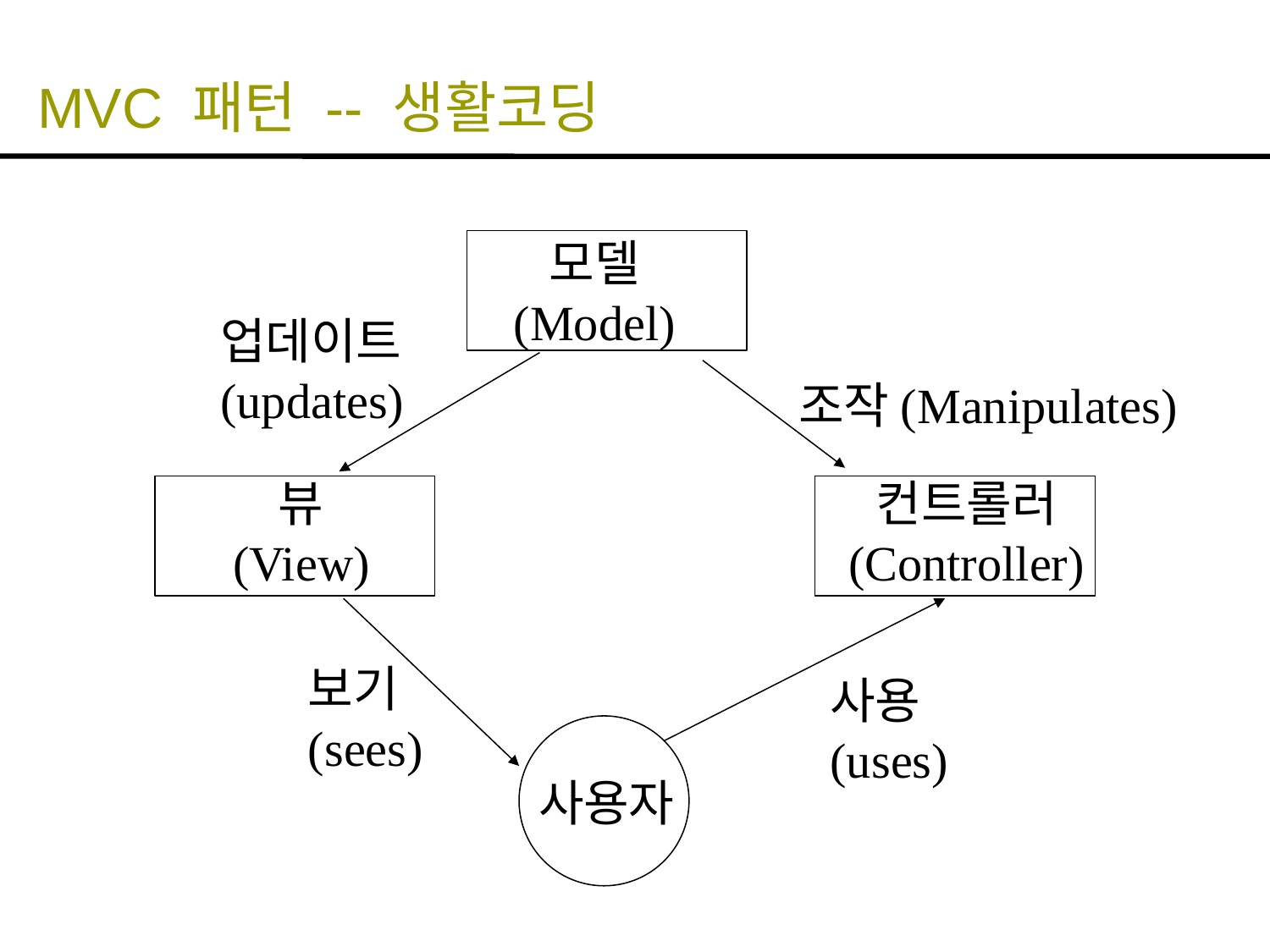

# MVC 패턴 -- 생활코딩

모델
(Model)

업데이트
(updates)
조작(Manipulates)
뷰
(View)

컨트롤러
(Controller)

보기
(sees)
사용
(uses)

사용자